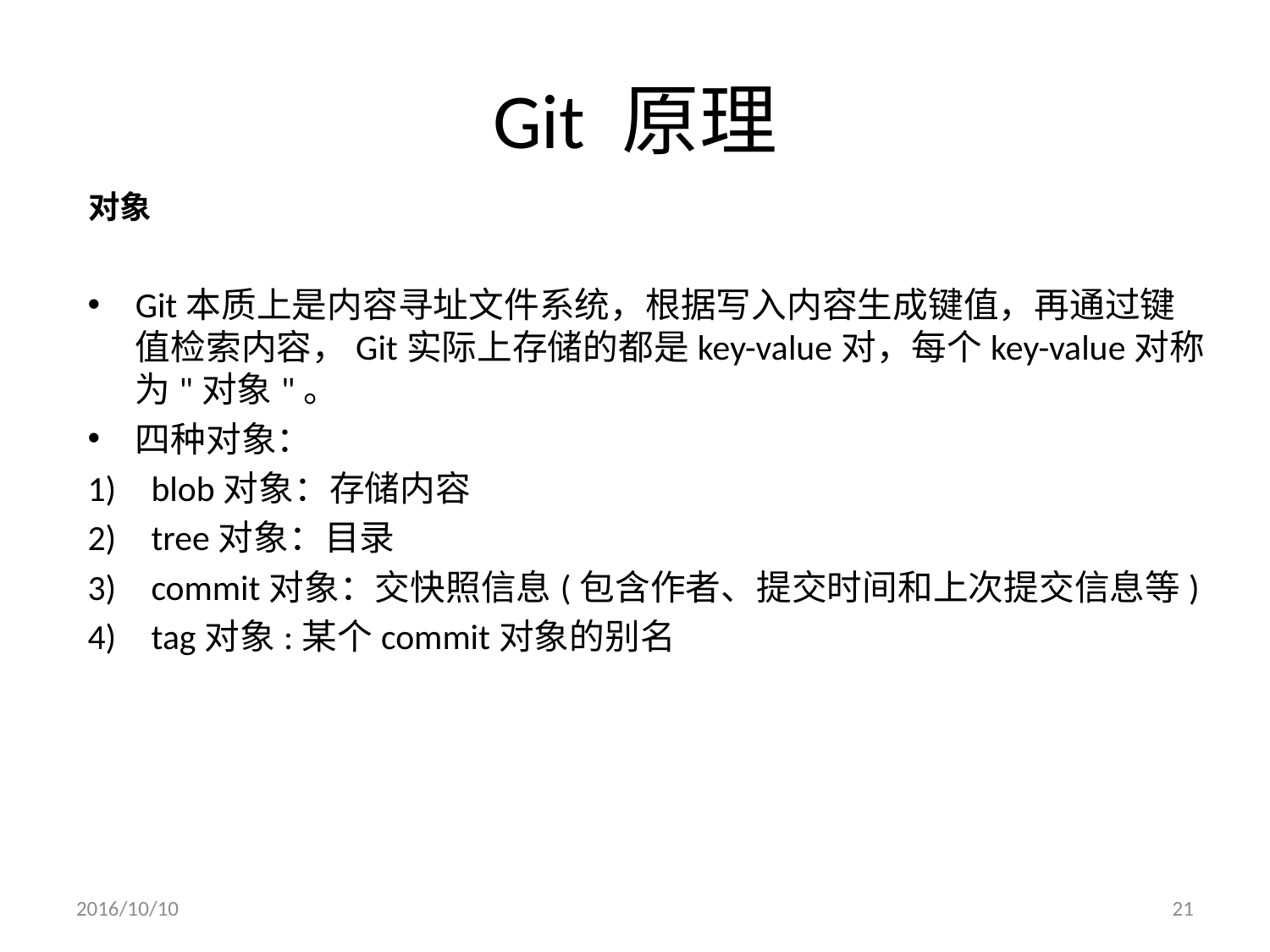

# Git 原理
对象
Git本质上是内容寻址文件系统，根据写入内容生成键值，再通过键值检索内容，Git实际上存储的都是key-value对，每个key-value对称为"对象"。
四种对象：
blob对象：存储内容
tree对象：目录
commit对象：交快照信息(包含作者、提交时间和上次提交信息等)
tag对象:某个commit对象的别名

2016/10/10
21